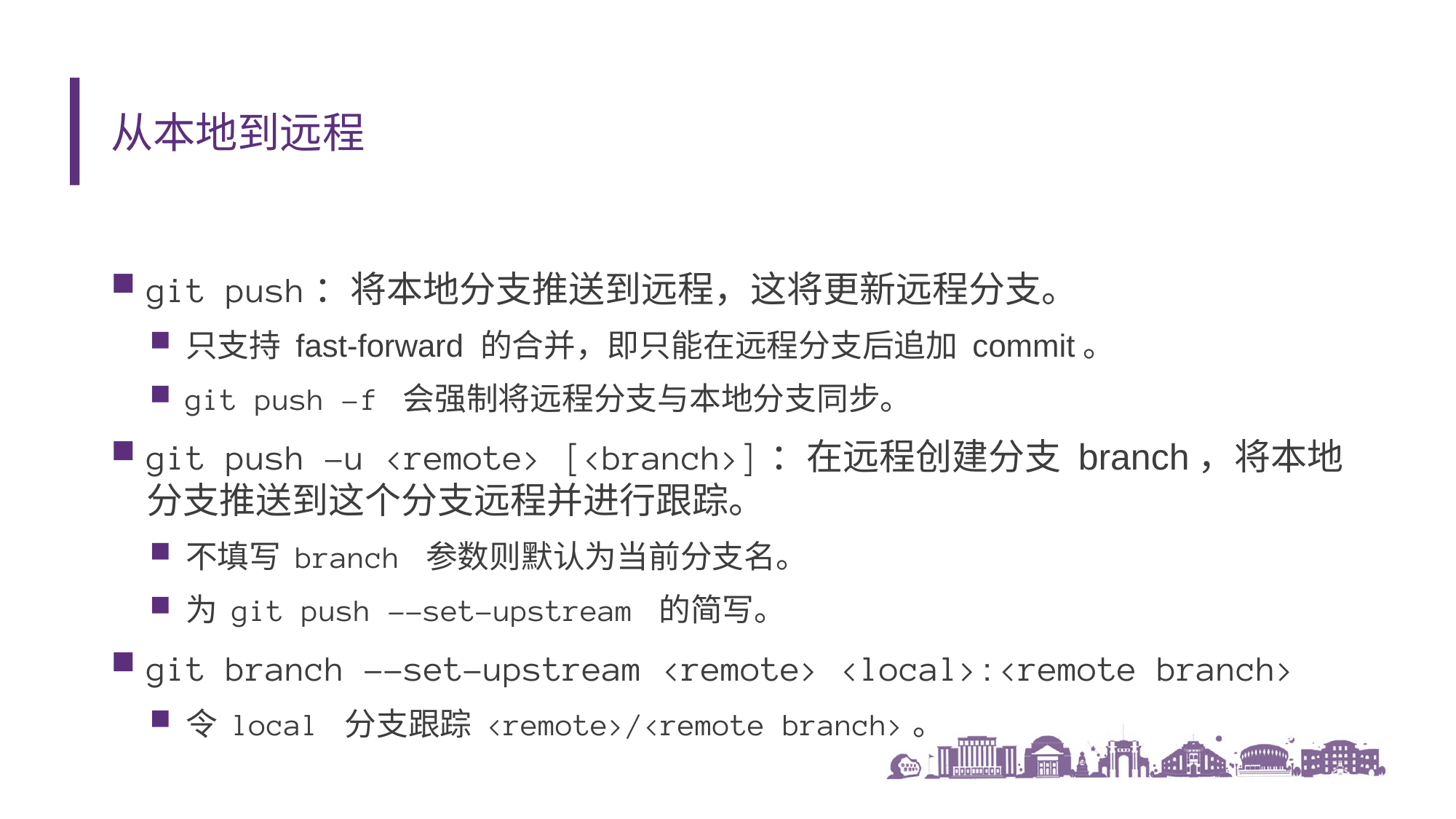

# 从本地到远程
git push：将本地分支推送到远程，这将更新远程分支。
只支持 fast-forward 的合并，即只能在远程分支后追加 commit。
git push –f 会强制将远程分支与本地分支同步。
git push –u <remote> [<branch>]：在远程创建分支 branch，将本地分支推送到这个分支远程并进行跟踪。
不填写 branch 参数则默认为当前分支名。
为 git push --set-upstream 的简写。
git branch --set-upstream <remote> <local>:<remote branch>
令 local 分支跟踪 <remote>/<remote branch>。